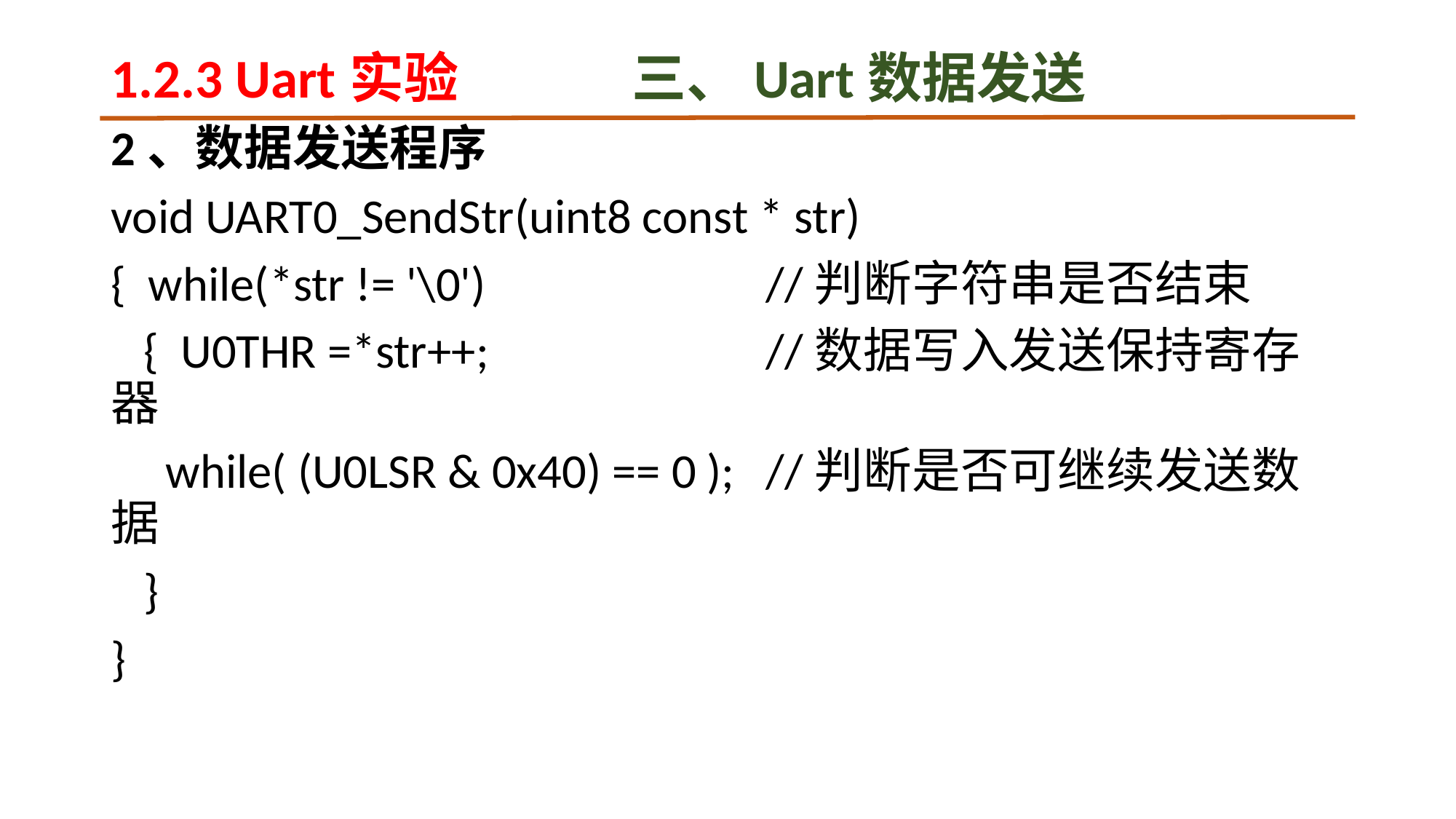

# 1.2.3 Uart实验              三、Uart数据发送
2、数据发送程序
void UART0_SendStr(uint8 const * str)
{  while(*str != '\0') 			//判断字符串是否结束
   {  U0THR =*str++; 			//数据写入发送保持寄存器
     while( (U0LSR & 0x40) == 0 );	//判断是否可继续发送数据
   }
}